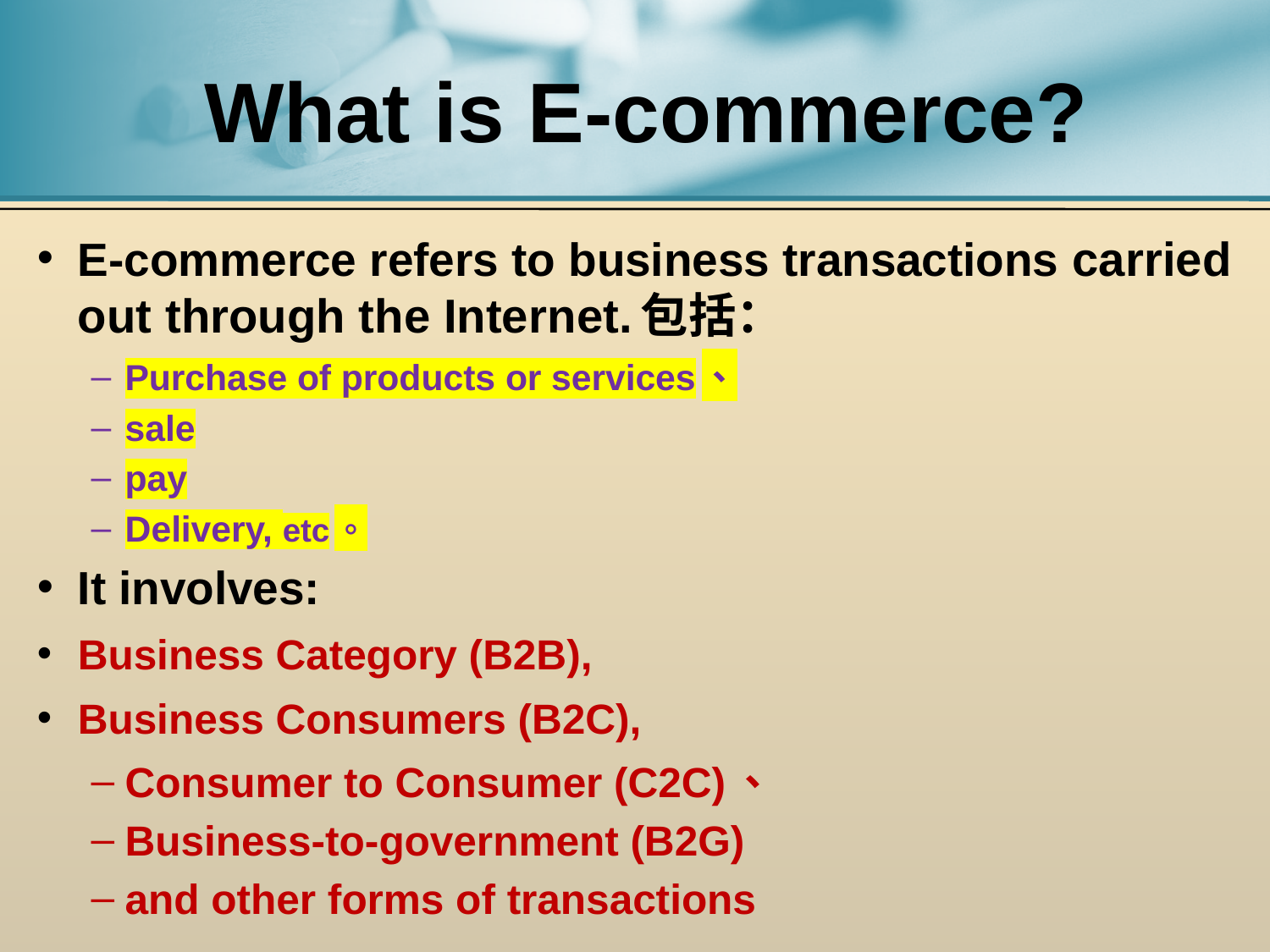

# What is E-commerce?
E-commerce refers to business transactions carried out through the Internet.包括：
Purchase of products or services、
sale
pay
Delivery, etc。
It involves:
Business Category (B2B),
Business Consumers (B2C),
Consumer to Consumer (C2C)、
Business-to-government (B2G)
and other forms of transactions